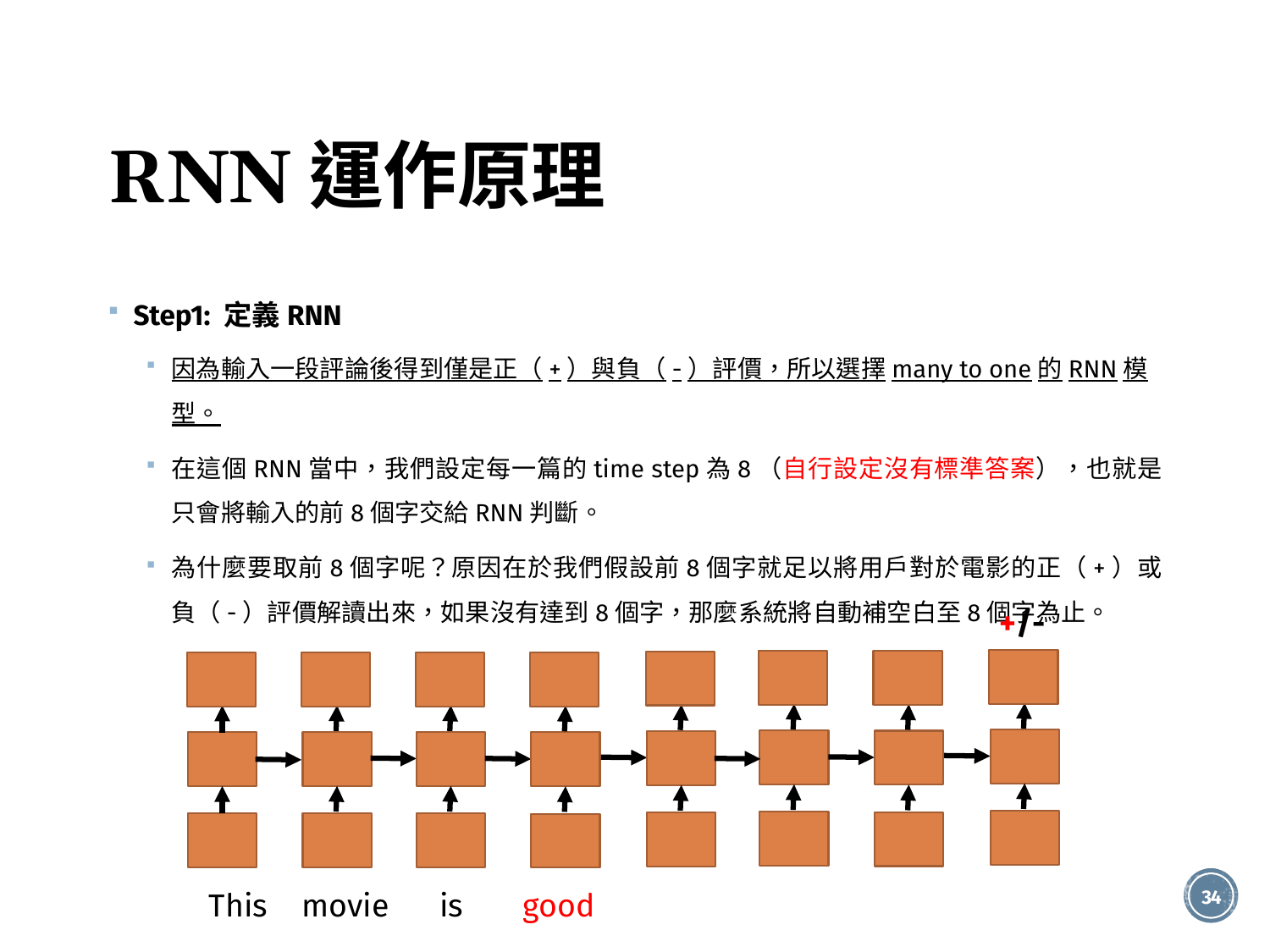

# RNN運作原理
Step1: 定義RNN
因為輸入一段評論後得到僅是正（+）與負（-）評價，所以選擇many to one的RNN模型。
在這個RNN當中，我們設定每一篇的time step為8（自行設定沒有標準答案），也就是只會將輸入的前8個字交給RNN判斷。
為什麼要取前8個字呢？原因在於我們假設前8個字就足以將用戶對於電影的正（+）或負（-）評價解讀出來，如果沒有達到8個字，那麼系統將自動補空白至8個字為止。
+/-

This    movie      is       good
34